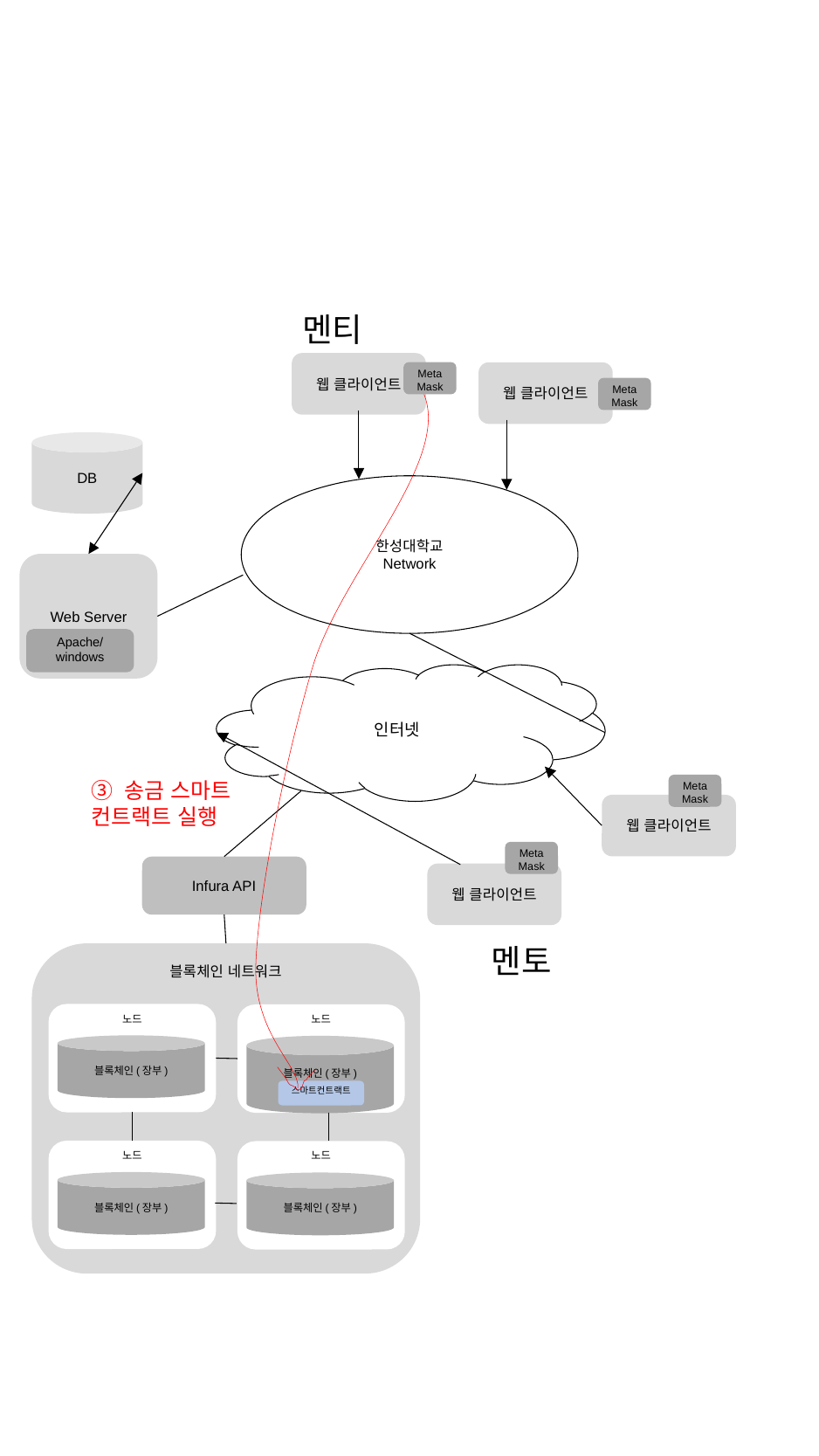

멘티
웹 클라이언트
Meta
Mask
웹 클라이언트
Meta
Mask

DB
한성대학교
Network

Web Server
Apache/
windows
인터넷
③ 송금 스마트 컨트랙트 실행
Meta
Mask
웹 클라이언트
Meta
Mask
Infura API
웹 클라이언트
블록체인 네트워크
노드
노드
블록체인(장부)
블록체인(장부)

스마트컨트랙트
노드
노드
블록체인(장부)
블록체인(장부)
멘토